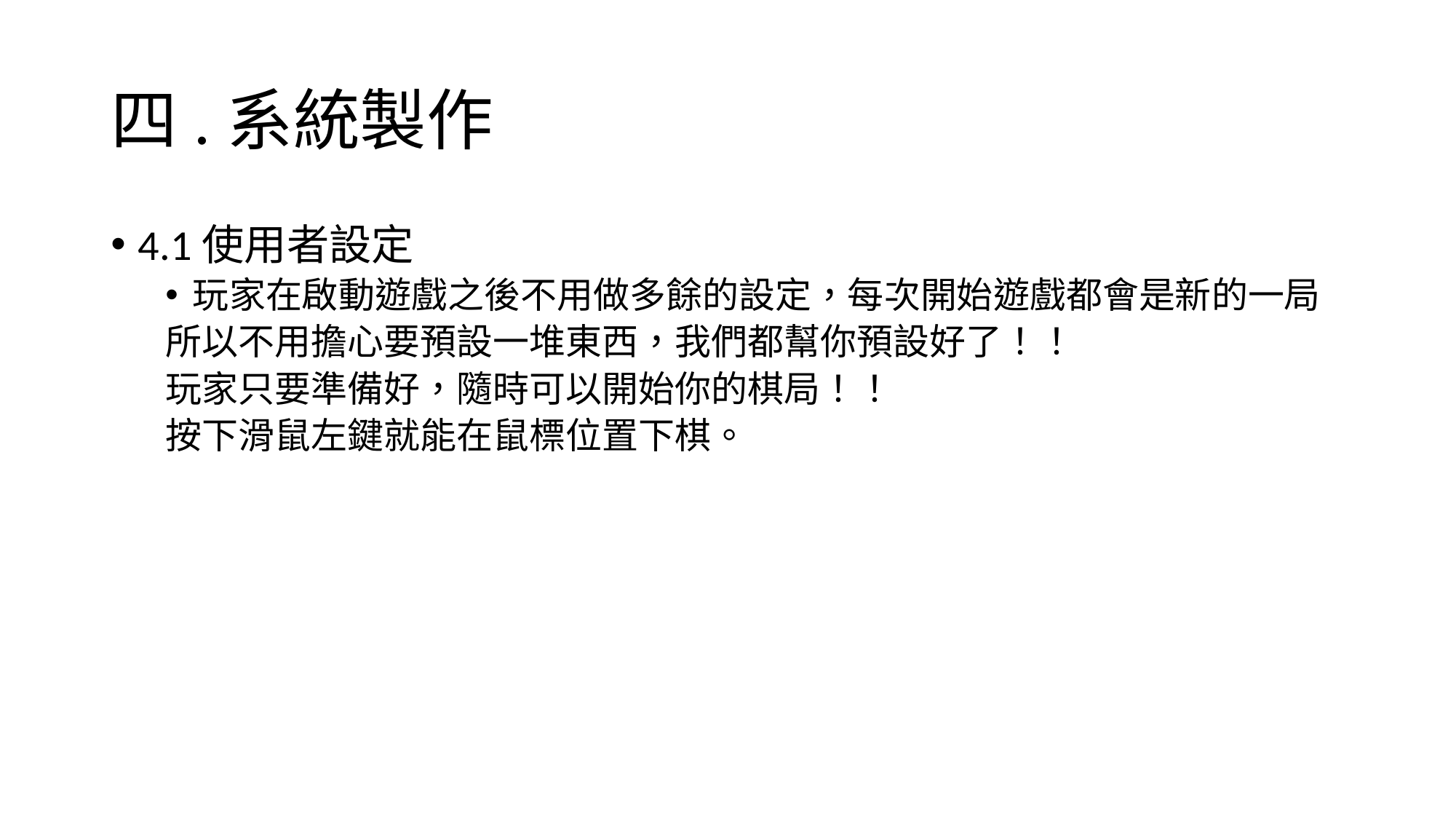

# 四.系統製作
4.1使用者設定
玩家在啟動遊戲之後不用做多餘的設定，每次開始遊戲都會是新的一局
所以不用擔心要預設一堆東西，我們都幫你預設好了！！
玩家只要準備好，隨時可以開始你的棋局！！
按下滑鼠左鍵就能在鼠標位置下棋。